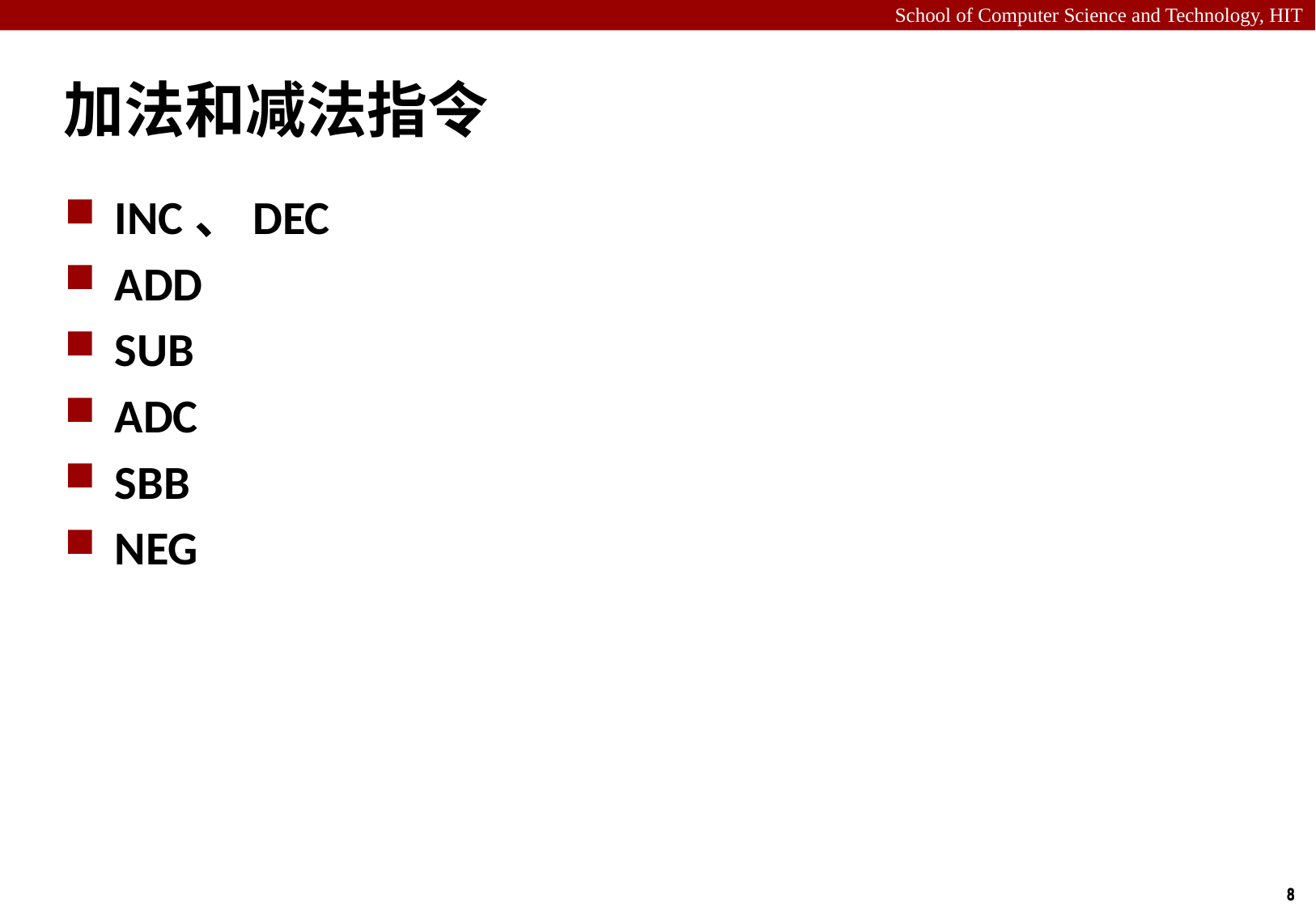

# 加法和减法指令
INC、DEC
ADD
SUB
ADC
SBB
NEG